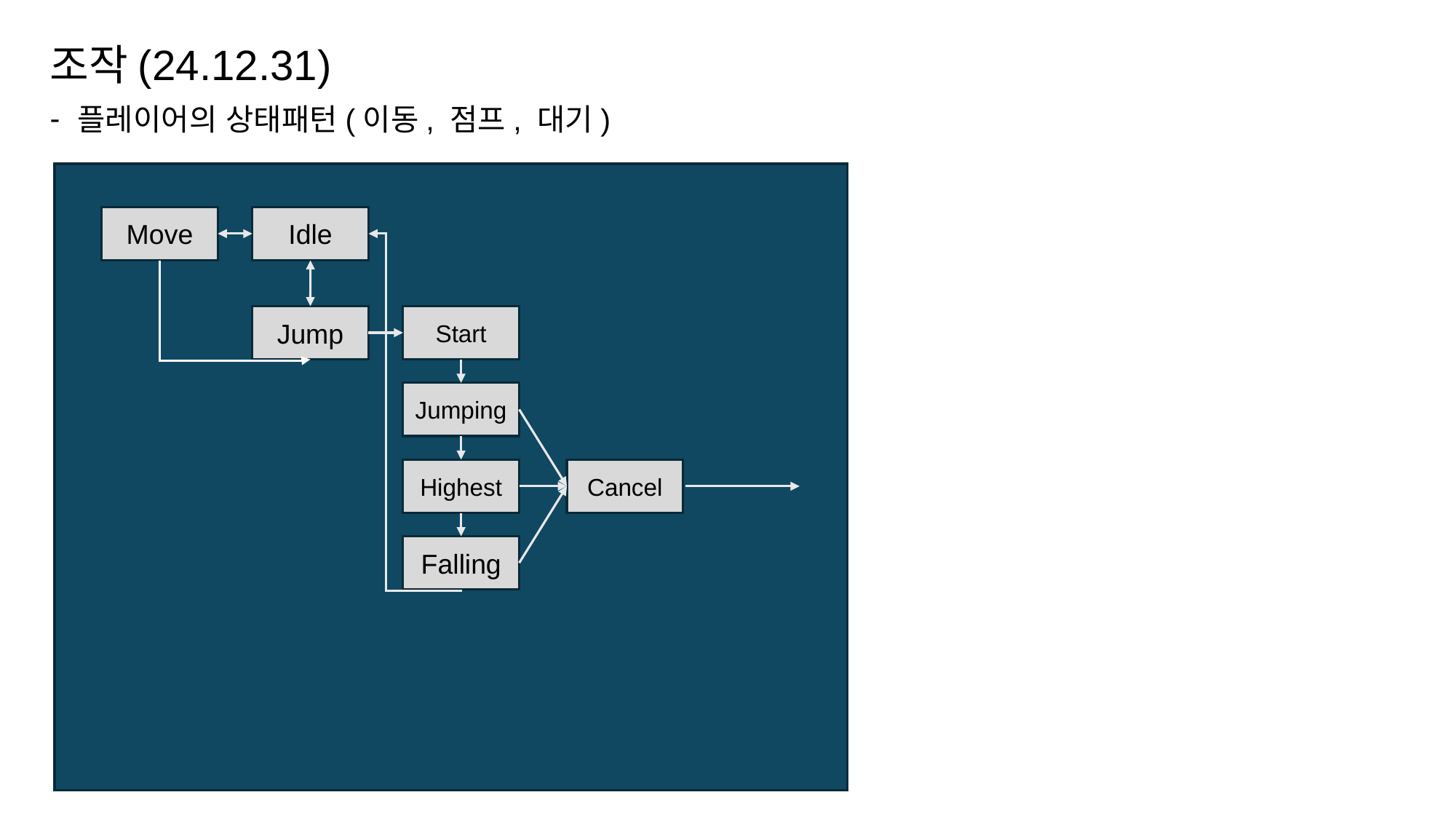

조작(24.12.31)
플레이어의 상태패턴(이동, 점프, 대기)

Move
Idle
Start
Jump
Jumping
Highest
Cancel
Falling